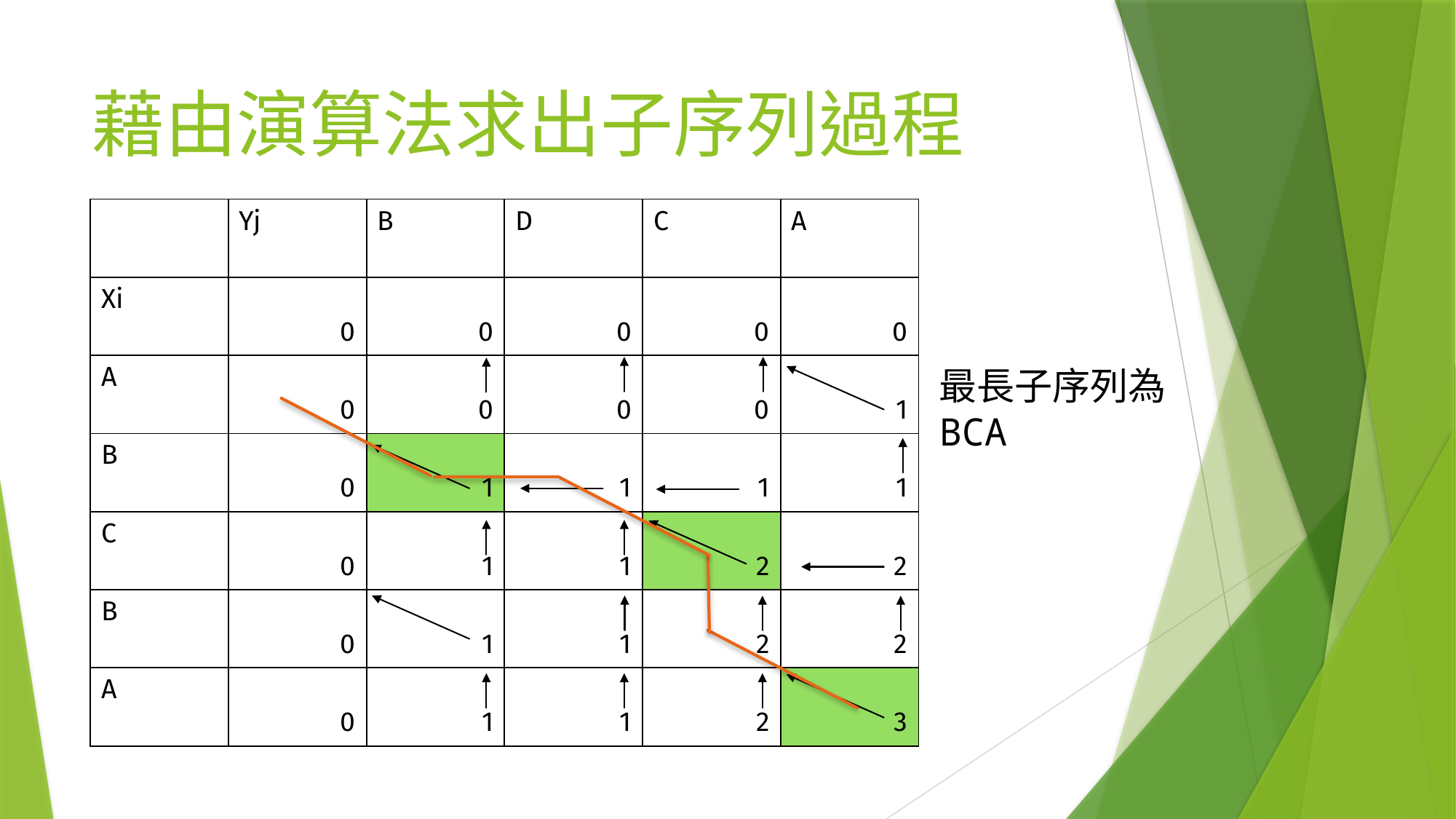

# 藉由演算法求出子序列過程
|  | Yj | B | D | C | A |
| --- | --- | --- | --- | --- | --- |
| Xi | 0 | 0 | 0 | 0 | 0 |
| A | 0 | 0 | 0 | 0 | 1 |
| B | 0 | 1 | 1 | 1 | 1 |
| C | 0 | 1 | 1 | 2 | 2 |
| B | 0 | 1 | 1 | 2 | 2 |
| A | 0 | 1 | 1 | 2 | 3 |
最長子序列為
BCA